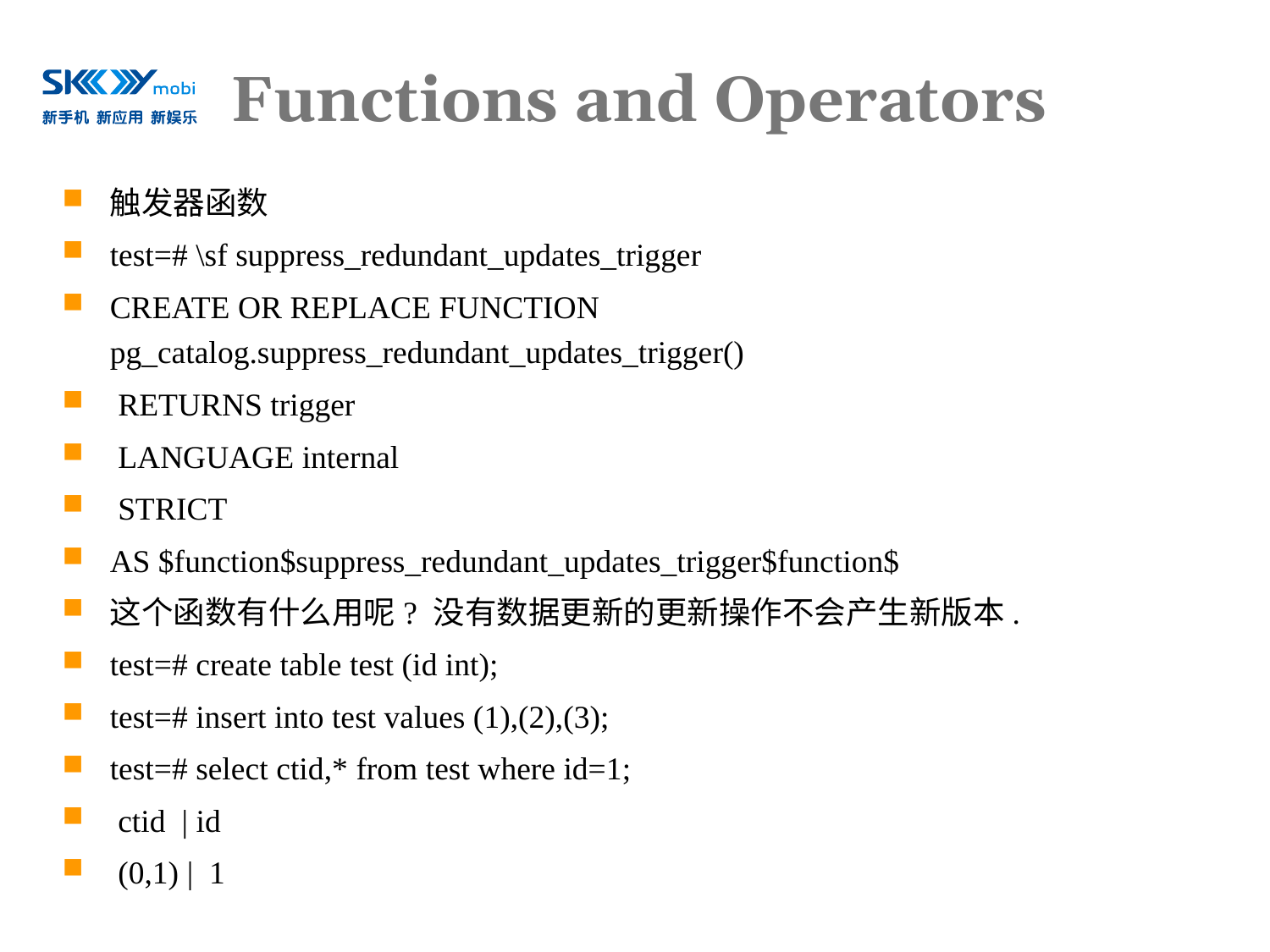

# Functions and Operators
触发器函数
test=# \sf suppress_redundant_updates_trigger
CREATE OR REPLACE FUNCTION pg_catalog.suppress_redundant_updates_trigger()
 RETURNS trigger
 LANGUAGE internal
 STRICT
AS $function$suppress_redundant_updates_trigger$function$
这个函数有什么用呢? 没有数据更新的更新操作不会产生新版本.
test=# create table test (id int);
test=# insert into test values (1),(2),(3);
test=# select ctid,* from test where id=1;
 ctid  | id
 (0,1) |  1